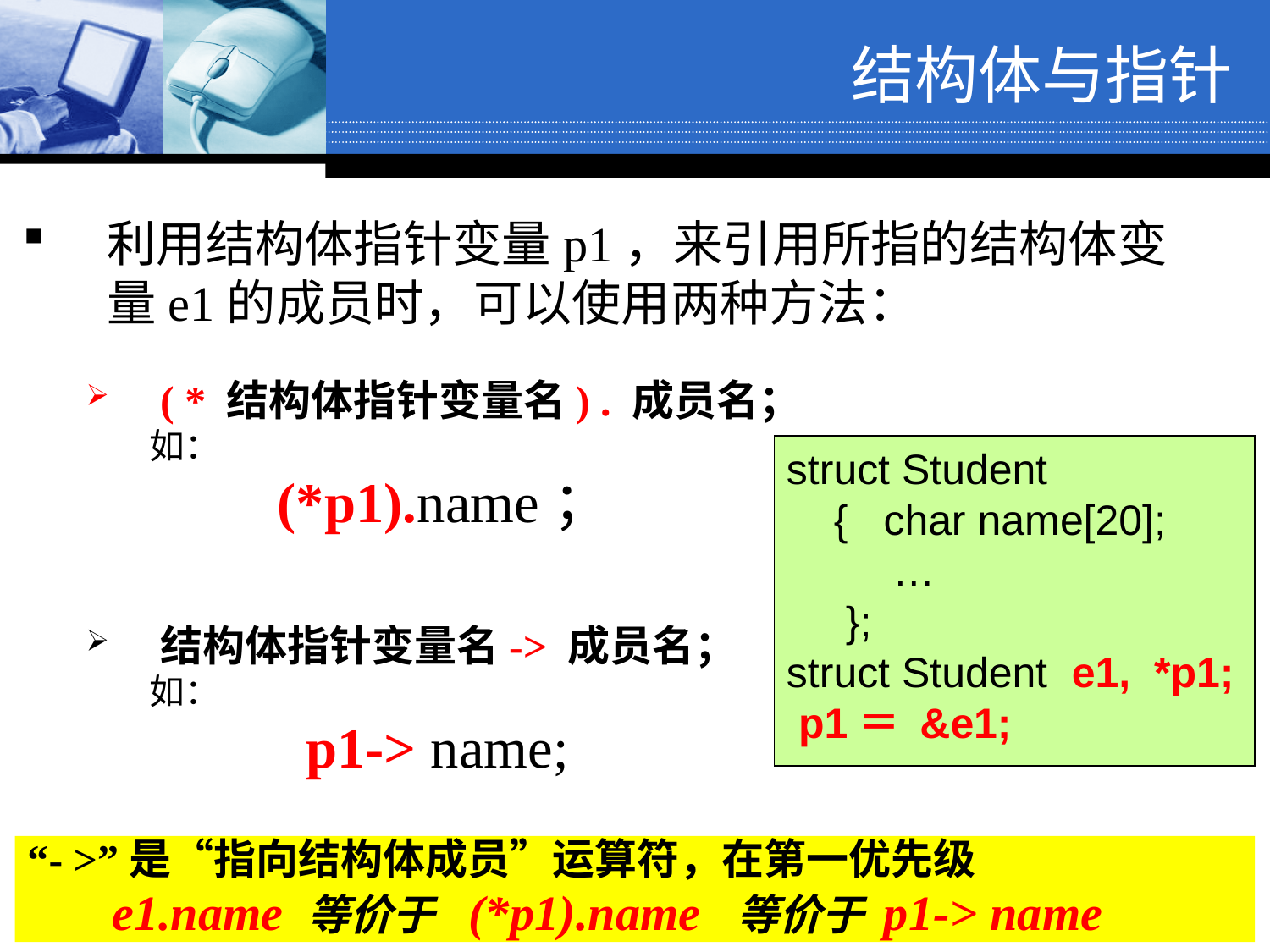

# 结构体与指针
利用结构体指针变量p1，来引用所指的结构体变量e1的成员时，可以使用两种方法：

( * 结构体指针变量名) . 成员名；
如：
	            (*p1).name；

结构体指针变量名-> 成员名；
如：
	              p1-> name;
struct Student
    {   char name[20];
         …
     };
struct Student  e1,  *p1;
 p1＝ &e1;
“- >”是“指向结构体成员”运算符，在第一优先级
        e1.name 等价于  (*p1).name  等价于 p1-> name